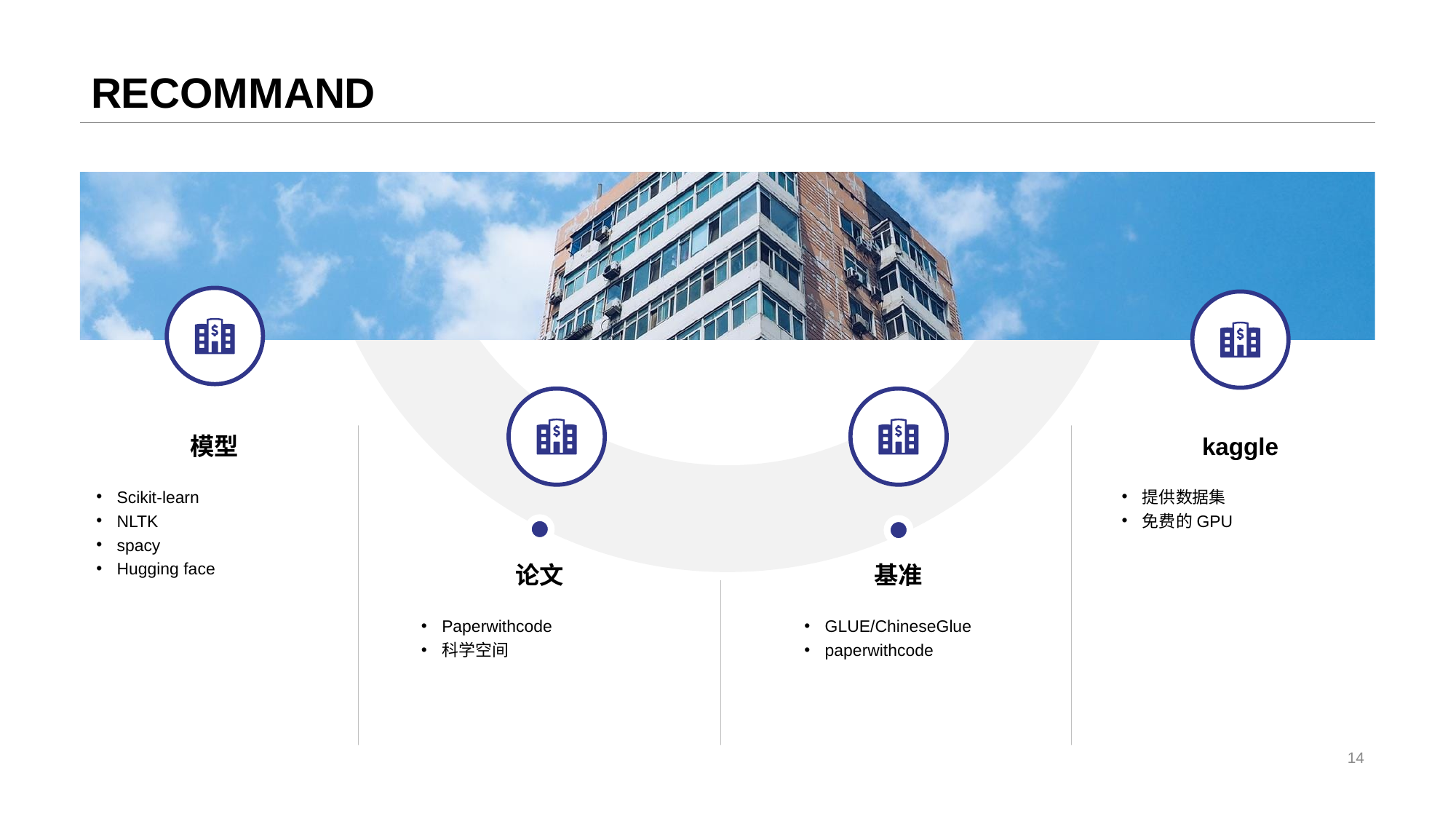

# RECOMMAND

模型
kaggle
Scikit-learn
NLTK
spacy
Hugging face
提供数据集
免费的GPU

论文
基准
Paperwithcode
科学空间
GLUE/ChineseGlue
paperwithcode
14